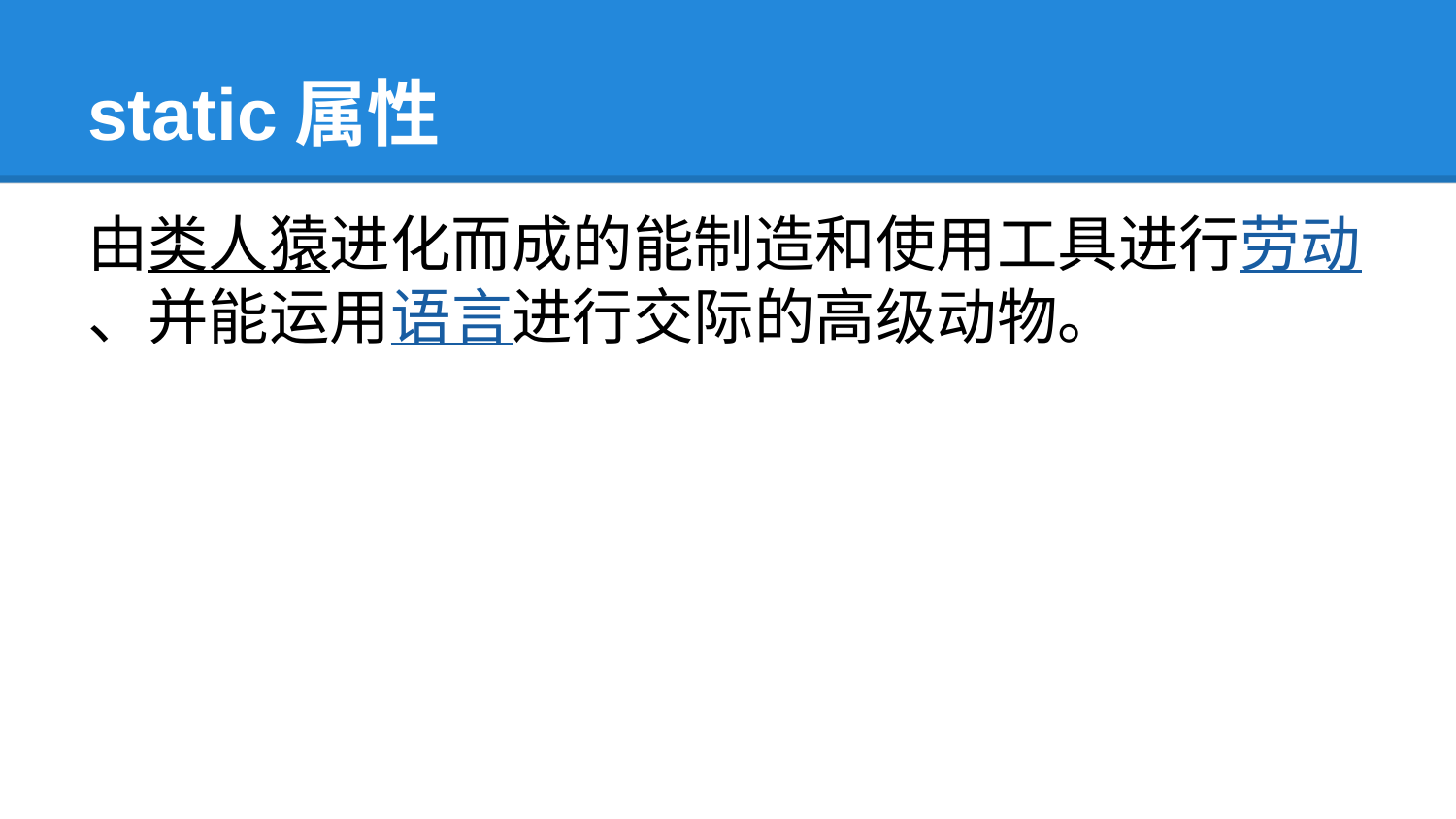

# static属性
由类人猿进化而成的能制造和使用工具进行劳动、并能运用语言进行交际的高级动物。